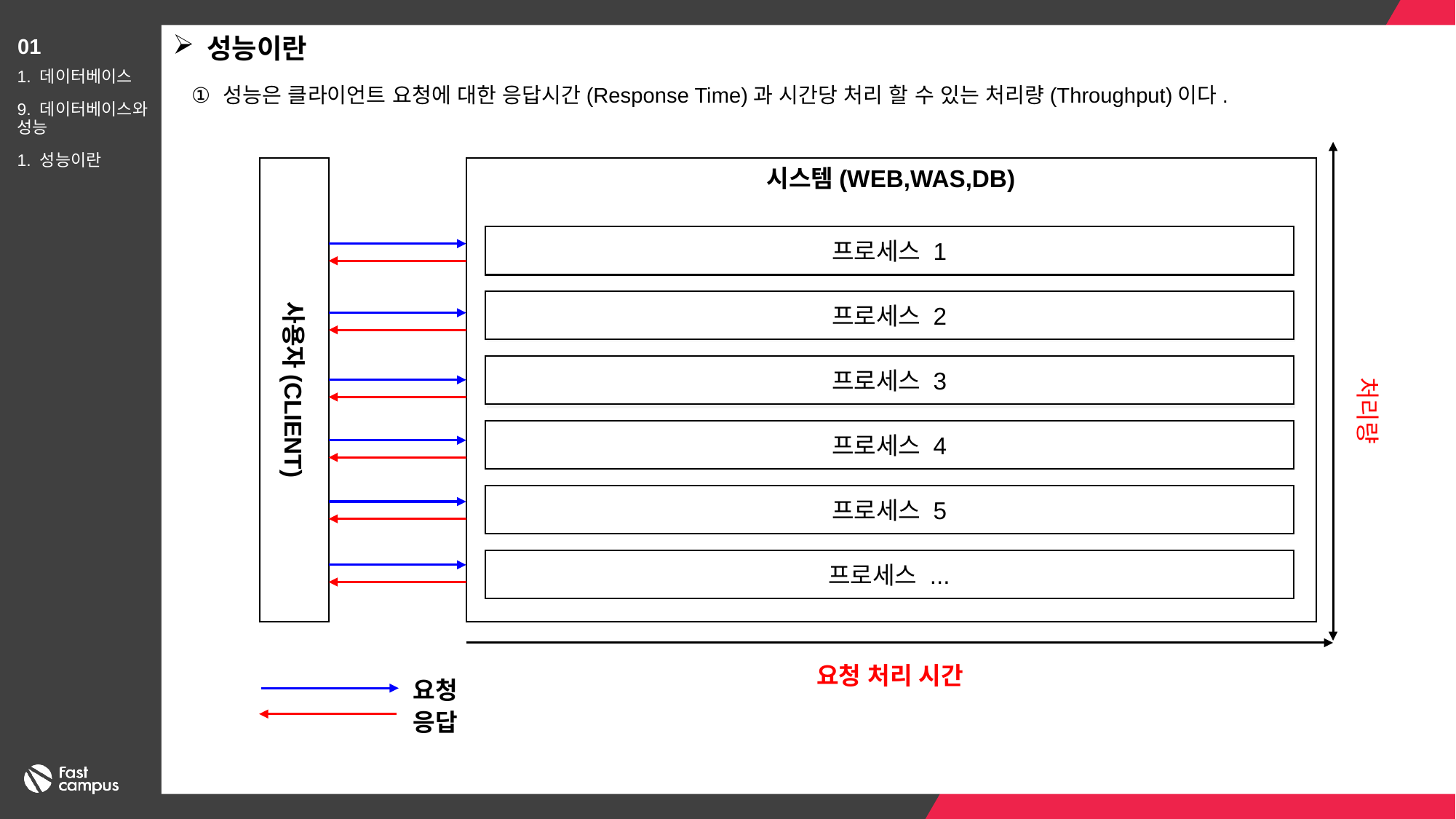

프로세스 1
프로세스 1
프로세스 2
프로세스 1
시스템(WEB,WAS,DB)
프로세스 3
프로세스 1
성능이란
01
프로세스 4
프로세스 1
1. 데이터베이스
9. 데이터베이스와 성능
1. 성능이란
성능은 클라이언트 요청에 대한 응답시간(Response Time)과 시간당 처리 할 수 있는 처리량(Throughput)이다.
프로세스 1
프로세스 5
사용자(CLIENT)
프로세스 ...
처리량
요청 처리 시간
요청
응답